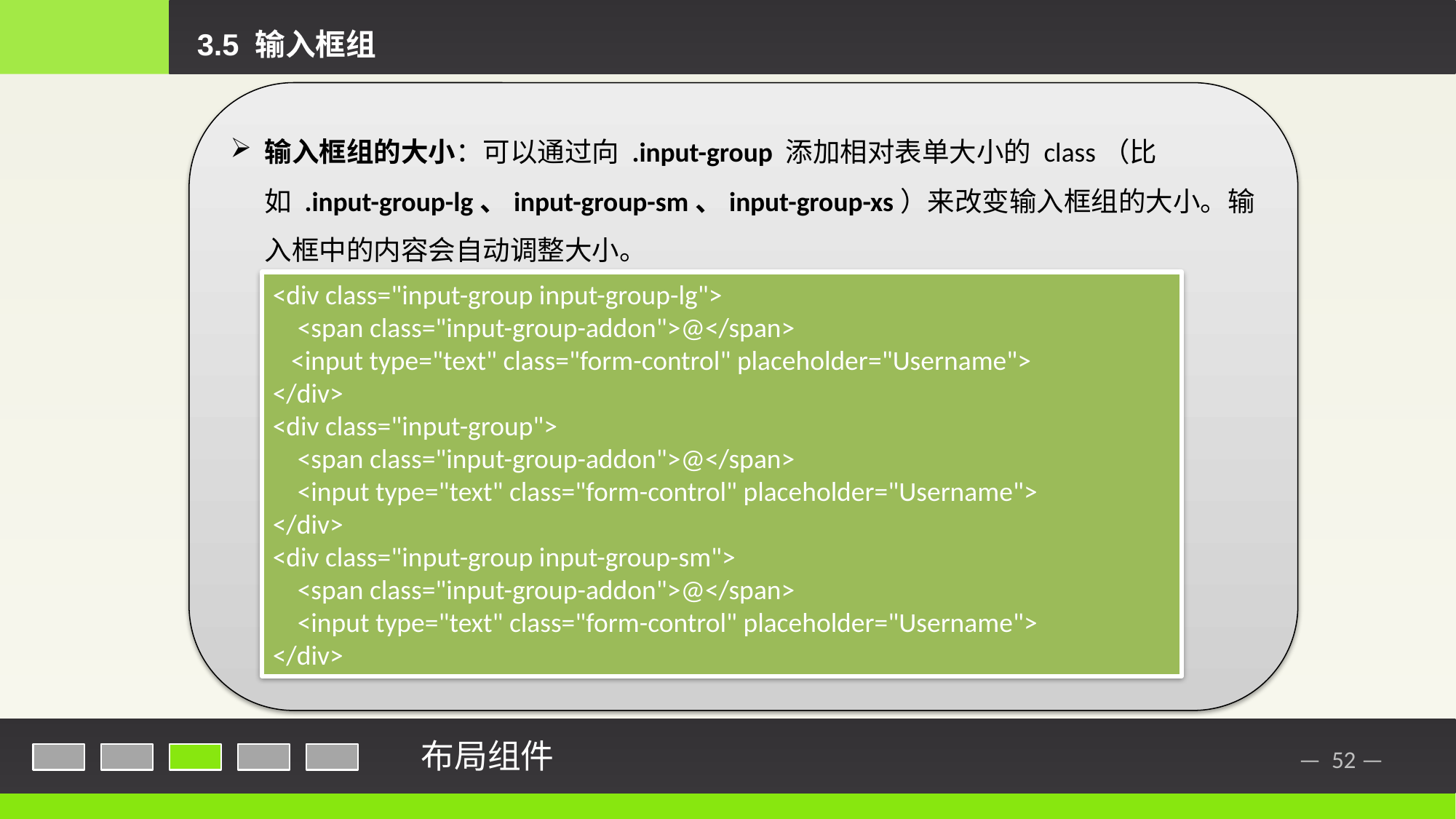

3.5 输入框组
输入框组的大小：可以通过向 .input-group 添加相对表单大小的 class（比如 .input-group-lg、input-group-sm、input-group-xs）来改变输入框组的大小。输入框中的内容会自动调整大小。

<div class="input-group input-group-lg">
    <span class="input-group-addon">@</span>
   <input type="text" class="form-control" placeholder="Username">
</div>
<div class="input-group">
    <span class="input-group-addon">@</span>
    <input type="text" class="form-control" placeholder="Username">
</div>
<div class="input-group input-group-sm">
    <span class="input-group-addon">@</span>
    <input type="text" class="form-control" placeholder="Username">
</div>